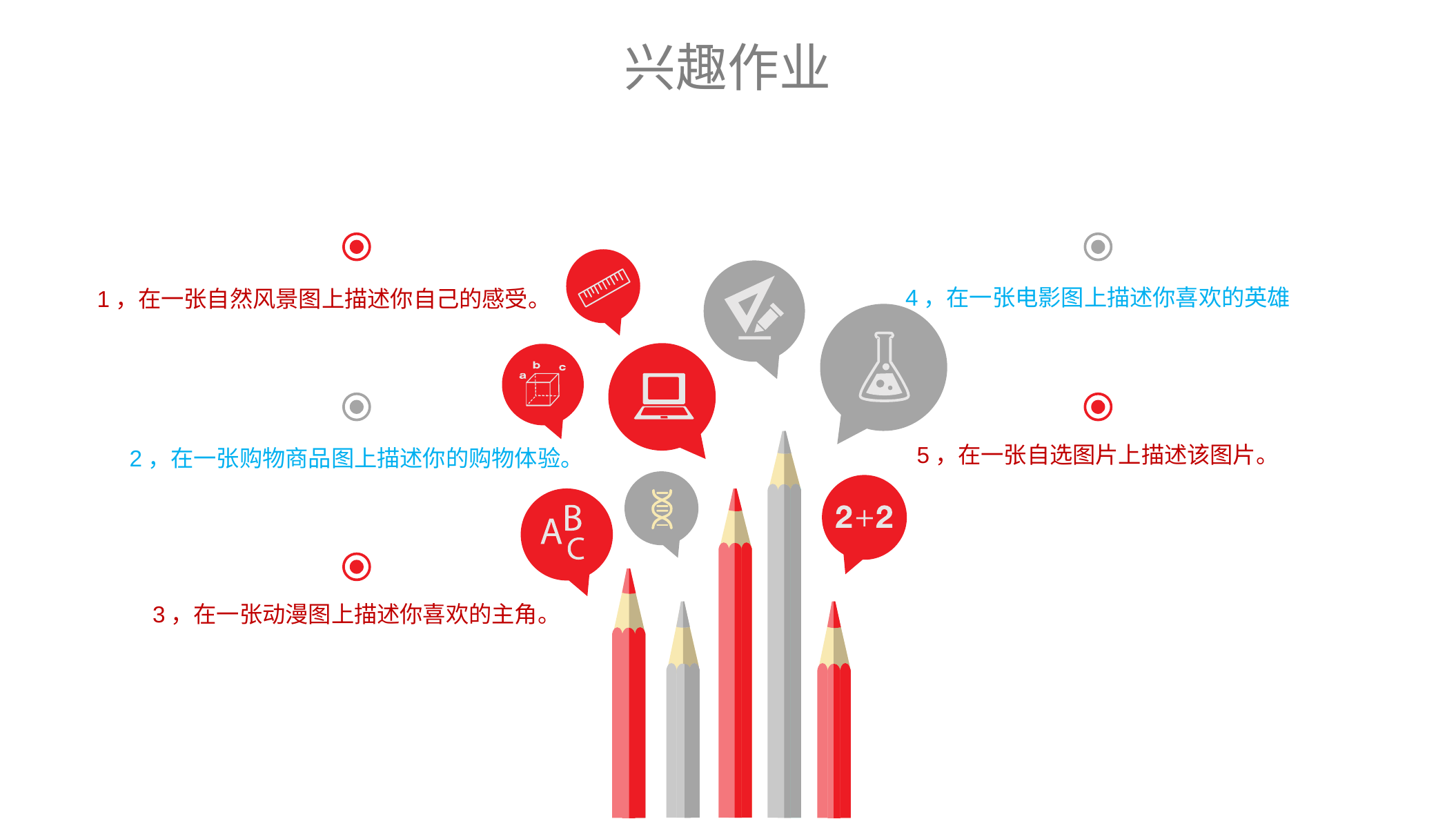

兴趣作业

4，在一张电影图上描述你喜欢的英雄
1，在一张自然风景图上描述你自己的感受。

5，在一张自选图片上描述该图片。
2，在一张购物商品图上描述你的购物体验。

3，在一张动漫图上描述你喜欢的主角。